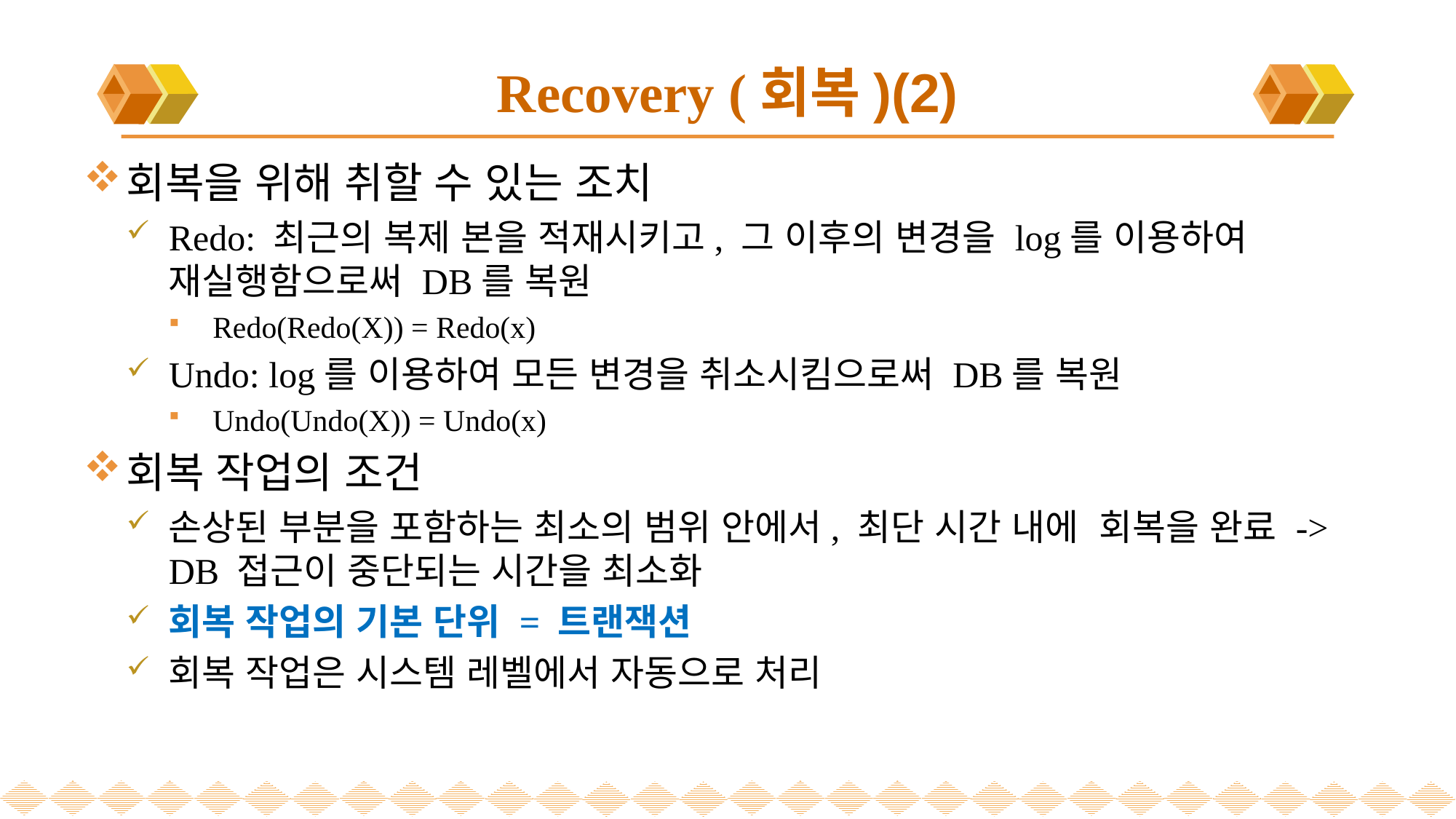

# Recovery (회복)(2)
회복을 위해 취할 수 있는 조치
Redo: 최근의 복제 본을 적재시키고, 그 이후의 변경을 log를 이용하여 재실행함으로써 DB를 복원
Redo(Redo(X)) = Redo(x)
Undo: log를 이용하여 모든 변경을 취소시킴으로써 DB를 복원
Undo(Undo(X)) = Undo(x)
회복 작업의 조건
손상된 부분을 포함하는 최소의 범위 안에서, 최단 시간 내에  회복을 완료 -> DB 접근이 중단되는 시간을 최소화
회복 작업의 기본 단위 = 트랜잭션
회복 작업은 시스템 레벨에서 자동으로 처리